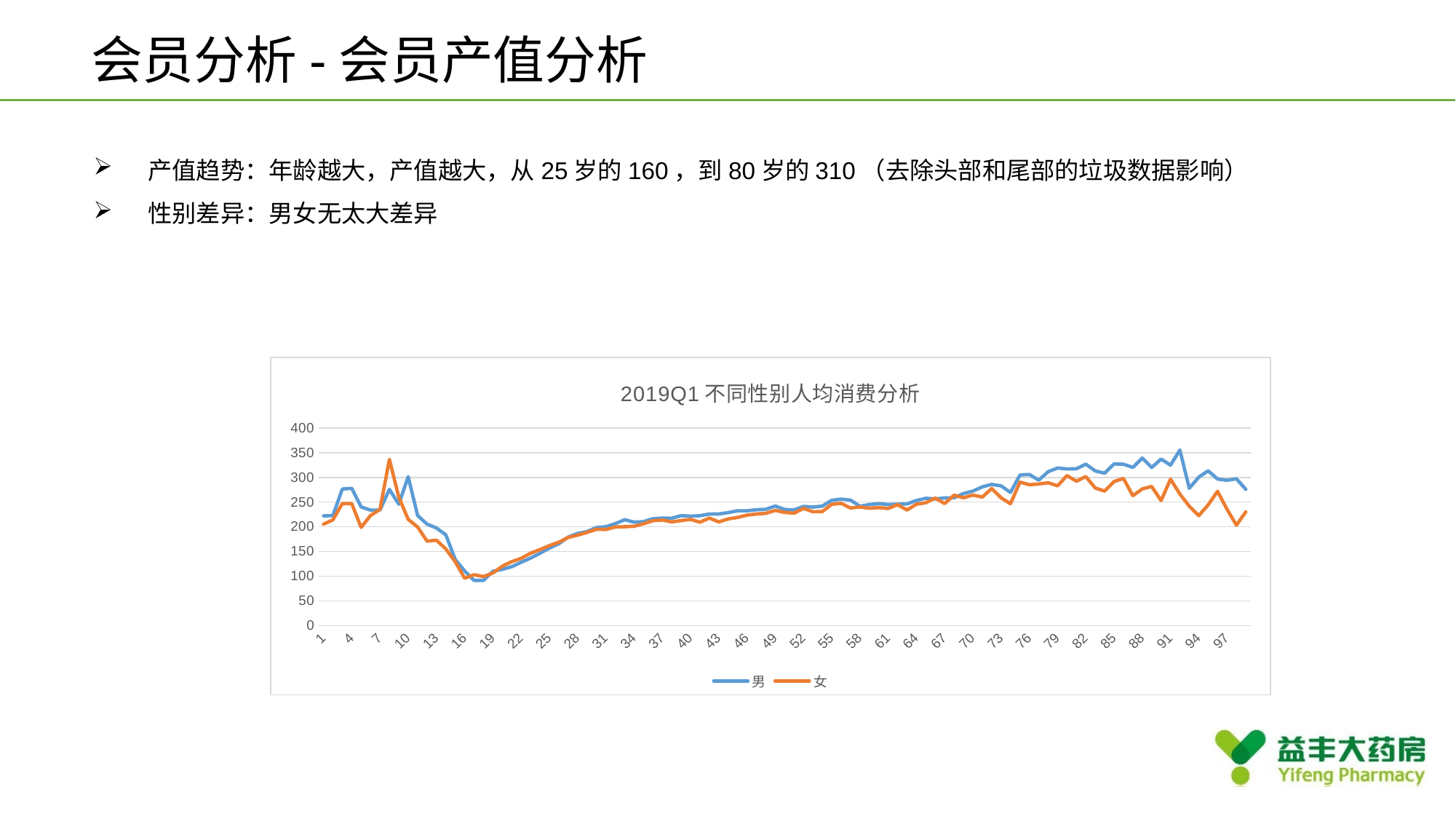

会员分析-会员产值分析
产值趋势：年龄越大，产值越大，从25岁的160，到80岁的310（去除头部和尾部的垃圾数据影响）
性别差异：男女无太大差异

### Chart: 2019Q1不同性别人均消费分析

| Category | 男 | 女 |
|---|---|---|
| 1 | 222.1415990691474 | 205.41536247157276 |
| 2 | 222.763933933933 | 214.043838581139 |
| 3 | 276.5331192197732 | 247.12024298479332 |
| 4 | 277.923496364838 | 246.842174906522 |
| 5 | 240.26775987107098 | 198.795476190476 |
| 6 | 233.772831920903 | 222.92621229050198 |
| 7 | 234.11852551984748 | 235.304273301737 |
| 8 | 275.76567685589464 | 336.5209867301797 |
| 9 | 245.63515683814276 | 260.1174400000005 |
| 10 | 301.48381729200526 | 215.1177928692687 |
| 11 | 222.9216490486255 | 199.48266323023998 |
| 12 | 205.504615384615 | 170.99576859504074 |
| 13 | 197.654867256637 | 172.904807073954 |
| 14 | 183.69844020797225 | 155.24306172839448 |
| 15 | 133.68826429980152 | 129.15110230547532 |
| 16 | 110.61713729308595 | 95.86330953230967 |
| 17 | 91.548505715841 | 102.98889809285279 |
| 18 | 91.54786934825353 | 99.22627505330489 |
| 19 | 110.03499756311513 | 106.53109803657787 |
| 20 | 113.83628089388682 | 120.30575161180798 |
| 21 | 119.253557975443 | 129.50167377167574 |
| 22 | 128.29073541515277 | 136.093471933471 |
| 23 | 136.76456342983738 | 146.509130359398 |
| 24 | 146.458320731917 | 153.88702196852532 |
| 25 | 156.80940540194499 | 161.95869579218498 |
| 26 | 165.73300662215973 | 168.78087502730995 |
| 27 | 179.29977493512064 | 178.493321063457 |
| 28 | 186.59932335098804 | 183.24710469862774 |
| 29 | 190.3378279893533 | 188.60698950182277 |
| 30 | 198.46902202964174 | 195.00752682654098 |
| 31 | 200.208246071896 | 194.55886499235498 |
| 32 | 206.34958563603374 | 199.73206295546325 |
| 33 | 214.318691460204 | 200.151750959275 |
| 34 | 209.478481272884 | 201.058972184655 |
| 35 | 210.46503890276125 | 206.21285222561167 |
| 36 | 216.3812459079196 | 212.36715218526925 |
| 37 | 217.728181460986 | 213.74669244983474 |
| 38 | 217.27997064597474 | 210.02609379918067 |
| 39 | 222.63545577595474 | 212.63214446843625 |
| 40 | 221.52855004988277 | 215.161995453786 |
| 41 | 222.54668841672301 | 209.405834218916 |
| 42 | 225.8190824343647 | 217.70208250938498 |
| 43 | 225.94906066945563 | 209.94932963492698 |
| 44 | 228.81811978579432 | 215.95111212693504 |
| 45 | 232.50979799455664 | 219.01375548414939 |
| 46 | 232.48005399078698 | 223.641869968939 |
| 47 | 234.52719782200347 | 225.982970101104 |
| 48 | 235.413422762931 | 227.39276579056764 |
| 49 | 241.98941835792857 | 233.257886040132 |
| 50 | 235.281258886116 | 229.288750525263 |
| 51 | 234.202184917662 | 227.6109572065707 |
| 52 | 241.316147659311 | 237.38616401249536 |
| 53 | 240.06203202799026 | 230.646251865609 |
| 54 | 241.824165823626 | 230.83364216429598 |
| 55 | 253.742897040116 | 245.54970842775774 |
| 56 | 256.060738837022 | 247.55423708819825 |
| 57 | 254.18858227351598 | 237.993682814463 |
| 58 | 241.590881768594 | 240.16162038026025 |
| 59 | 245.182174309313 | 237.68373751741726 |
| 60 | 246.798820369072 | 238.897571779637 |
| 61 | 245.26892550173798 | 237.135460610427 |
| 62 | 245.64440412414825 | 244.761135413468 |
| 63 | 246.39264077090507 | 234.11605812915238 |
| 64 | 253.327925710018 | 245.784988515804 |
| 65 | 257.836303841519 | 248.73703742045404 |
| 66 | 256.4818259734856 | 258.31710877661345 |
| 67 | 258.49696518987264 | 247.09161342195495 |
| 68 | 258.887060665089 | 264.0476882318891 |
| 69 | 267.22113426815093 | 258.8686999628195 |
| 70 | 272.31099911657 | 264.27334140835694 |
| 71 | 280.853706697459 | 260.22899929153243 |
| 72 | 285.938424184261 | 277.59323136263725 |
| 73 | 282.93548105473 | 258.76745985832264 |
| 74 | 269.592168264426 | 246.74671049679074 |
| 75 | 304.91799106499394 | 290.524969677625 |
| 76 | 306.02292714274205 | 285.24235314168743 |
| 77 | 294.423891909437 | 286.6507756887781 |
| 78 | 311.546448002911 | 289.17572135416657 |
| 79 | 319.062167082813 | 283.04081089445975 |
| 80 | 317.13844455288444 | 303.85435985498896 |
| 81 | 317.450870187304 | 292.3207678207733 |
| 82 | 326.841026785714 | 301.72537194087613 |
| 83 | 313.1879311977273 | 278.627737704918 |
| 84 | 308.61188435099 | 272.282569832402 |
| 85 | 327.23295760842893 | 291.55796136457 |
| 86 | 326.78808080807926 | 297.912581493165 |
| 87 | 320.29321594427074 | 263.0966077498295 |
| 88 | 339.16594982078857 | 276.639410187667 |
| 89 | 320.0760716454147 | 281.785305067217 |
| 90 | 337.071774975751 | 253.1014638157893 |
| 91 | 324.882544802867 | 296.46072897196194 |
| 92 | 355.42109185441893 | 266.27893899204145 |
| 93 | 278.1270446735395 | 241.76095588235174 |
| 94 | 300.43531007751807 | 222.465125 |
| 95 | 313.5262762762748 | 244.346454183266 |
| 96 | 296.7866283524892 | 271.94939914162944 |
| 97 | 294.17255 | 235.904838709677 |
| 98 | 297.25550925925893 | 203.35790123456698 |
| 99 | 275.87022222222197 | 230.23368200836748 |